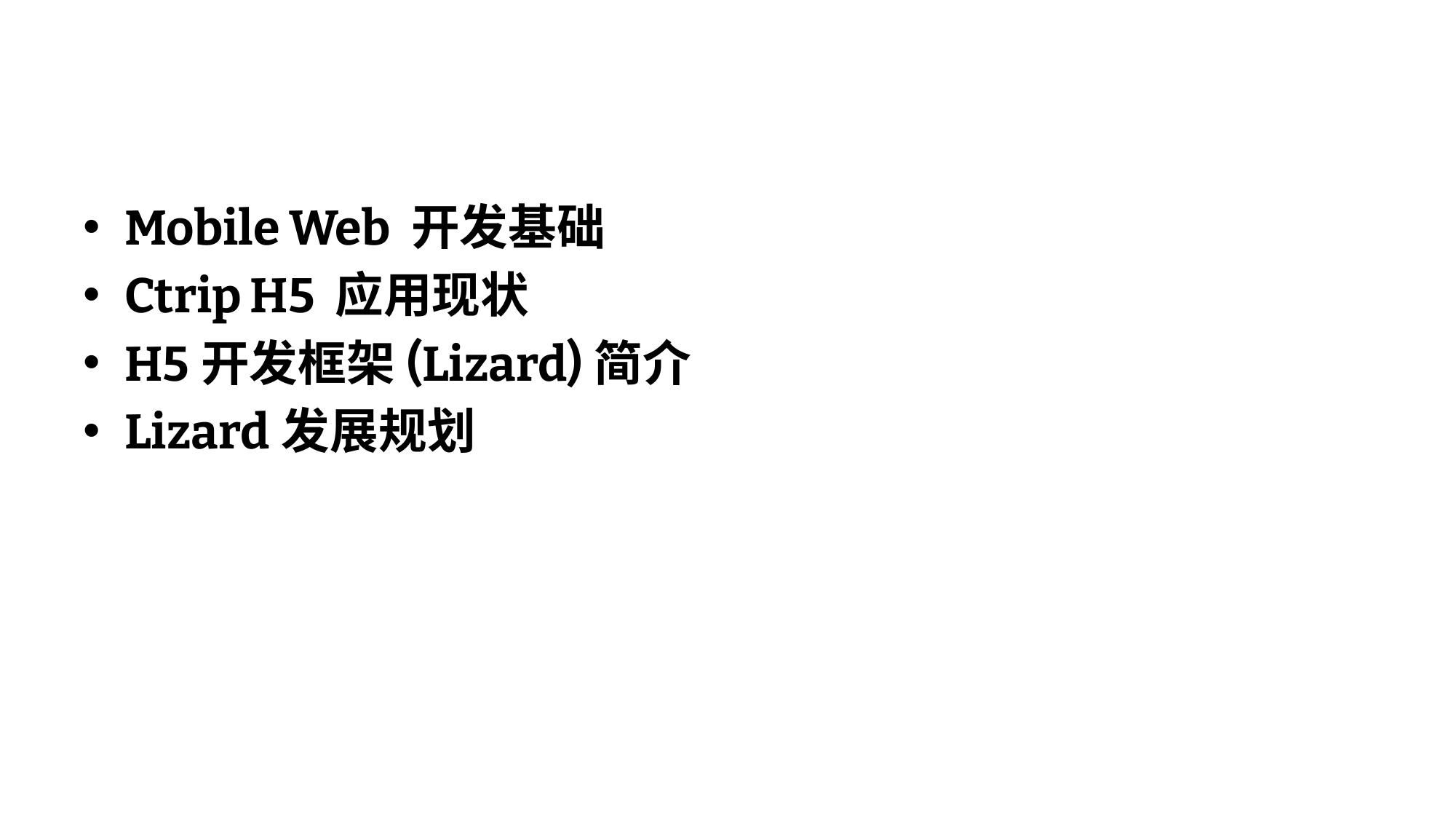

Mobile Web 开发基础
Ctrip H5 应用现状
H5开发框架(Lizard)简介
Lizard发展规划